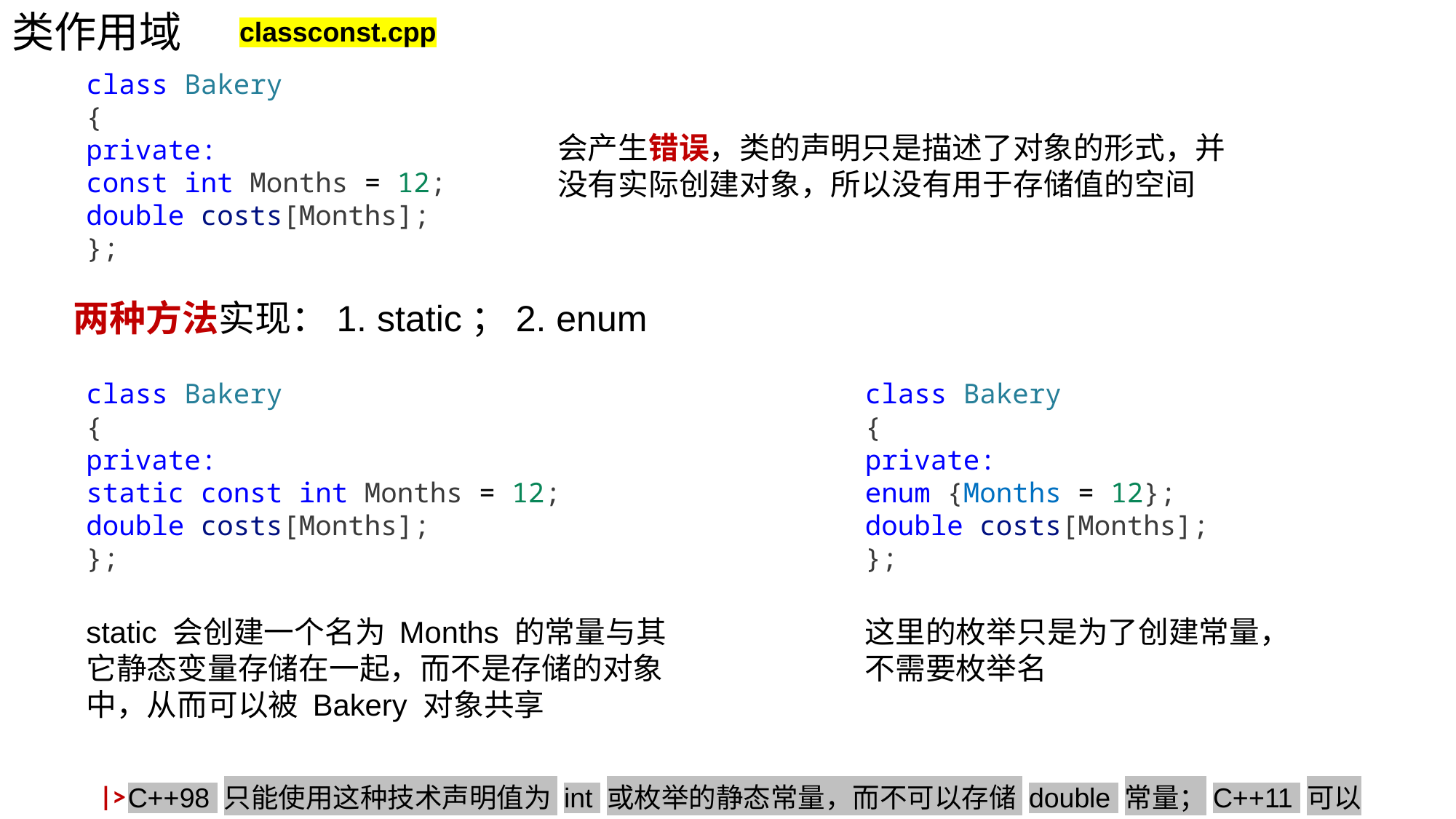

类作用域
classconst.cpp
class Bakery
{
private:
const int Months = 12;
double costs[Months];
};
会产生错误，类的声明只是描述了对象的形式，并没有实际创建对象，所以没有用于存储值的空间
两种方法实现：1. static；2. enum
class Bakery
{
private:
static const int Months = 12;
double costs[Months];
};
class Bakery
{
private:
enum {Months = 12};
double costs[Months];
};
static 会创建一个名为 Months 的常量与其它静态变量存储在一起，而不是存储的对象中，从而可以被 Bakery 对象共享
这里的枚举只是为了创建常量，不需要枚举名
|>
C++98 只能使用这种技术声明值为 int 或枚举的静态常量，而不可以存储 double 常量；C++11 可以